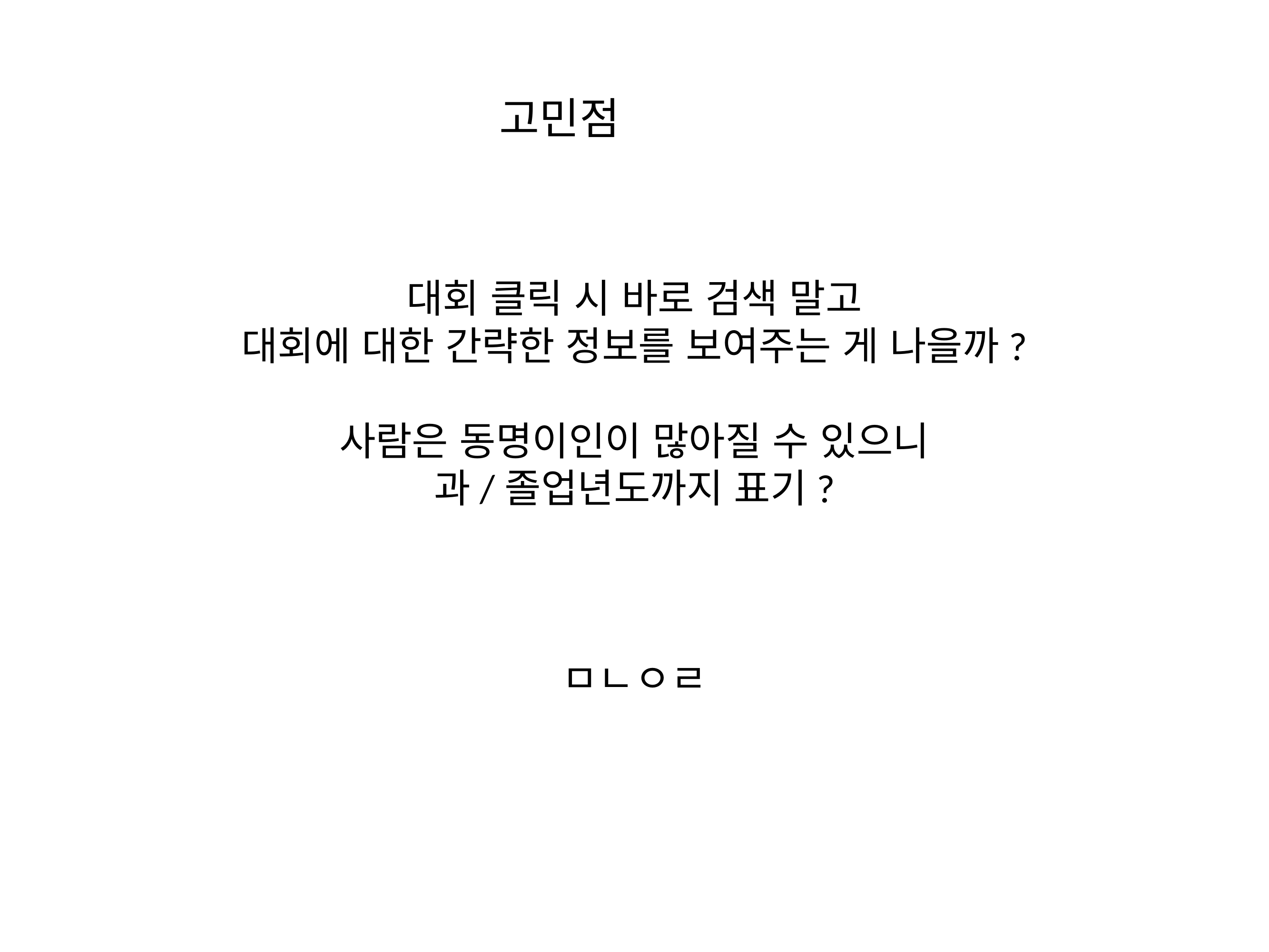

고민점
대회 클릭 시 바로 검색 말고
대회에 대한 간략한 정보를 보여주는 게 나을까?

사람은 동명이인이 많아질 수 있으니
과/졸업년도까지 표기?

ㅁㄴㅇㄹ